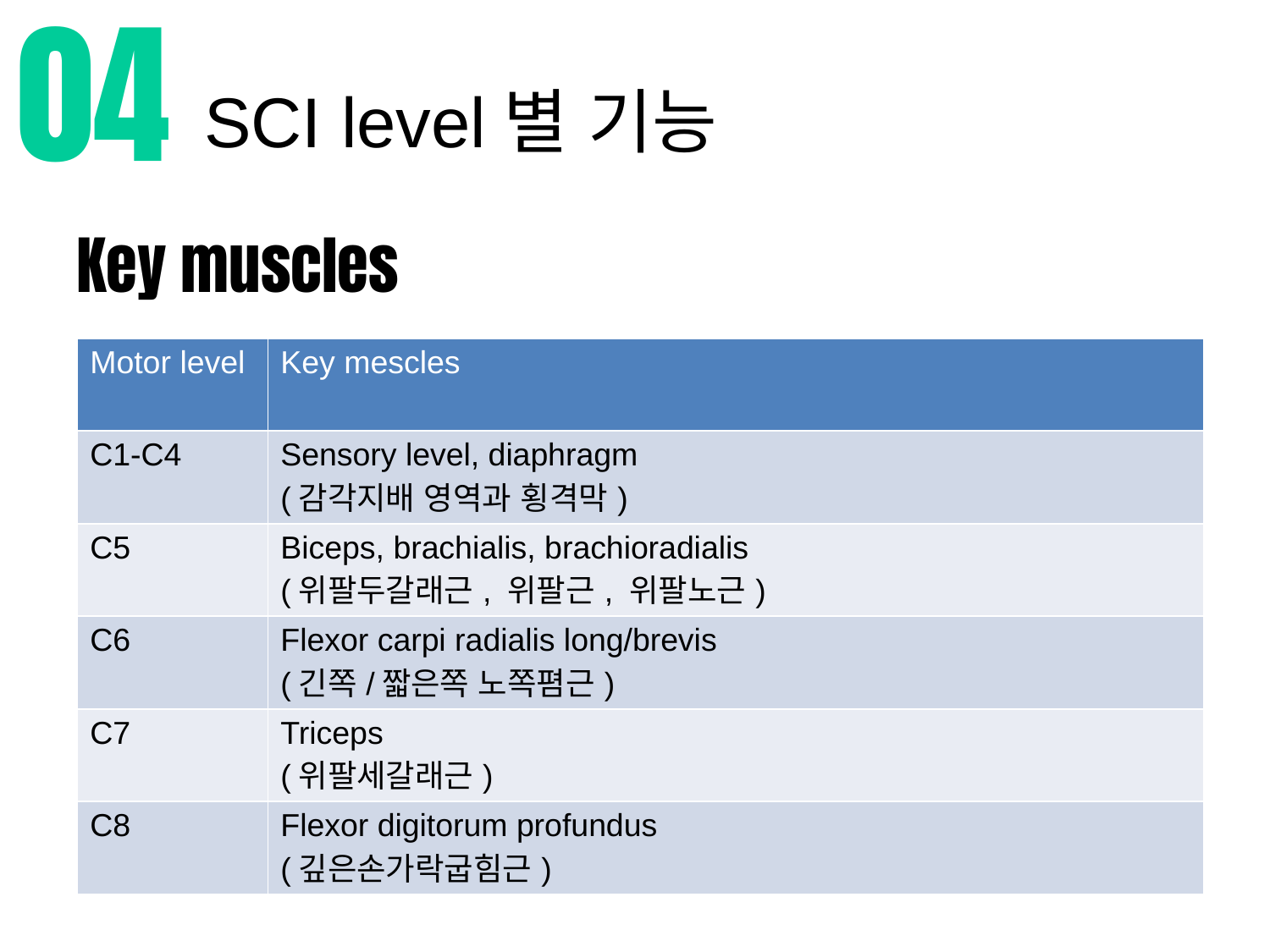

04
Made in Yang
SCI level별 기능
Key muscles
| Motor level | Key mescles |
| --- | --- |
| C1-C4 | Sensory level, diaphragm (감각지배 영역과 횡격막) |
| C5 | Biceps, brachialis, brachioradialis (위팔두갈래근, 위팔근, 위팔노근) |
| C6 | Flexor carpi radialis long/brevis (긴쪽/짧은쪽 노쪽폄근) |
| C7 | Triceps (위팔세갈래근) |
| C8 | Flexor digitorum profundus (깊은손가락굽힘근) |